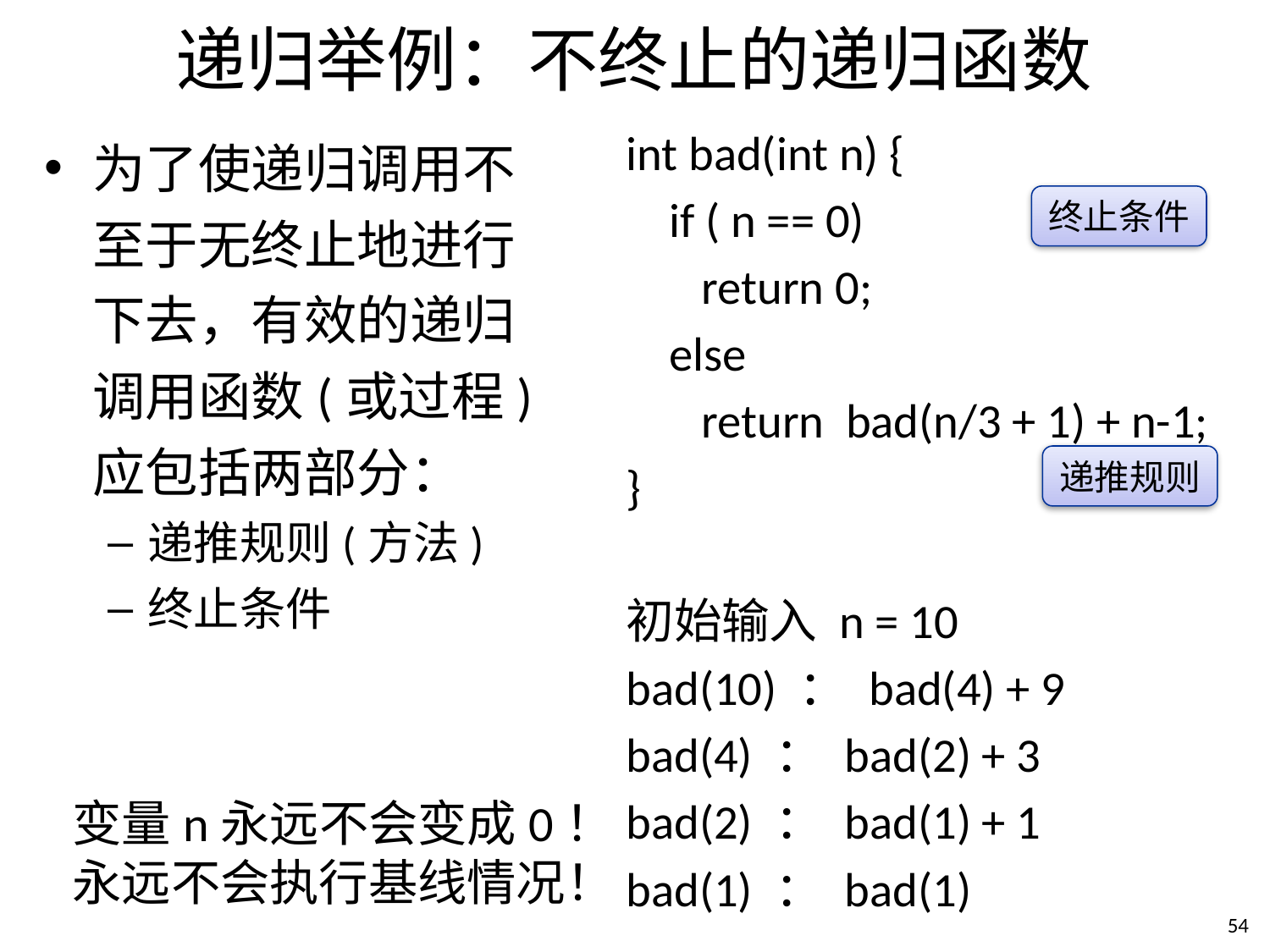

# 递归举例：不终止的递归函数
为了使递归调用不至于无终止地进行下去，有效的递归调用函数(或过程)应包括两部分：
递推规则(方法)
终止条件

int bad(int n) {
    if ( n == 0)
       return 0;
    else
       return  bad(n/3 + 1) + n-1;
}

初始输入 n = 10
bad(10) ： bad(4) + 9
bad(4) ： bad(2) + 3
bad(2) ： bad(1) + 1
bad(1) ： bad(1)

终止条件
递推规则
变量n永远不会变成0！
永远不会执行基线情况！
54